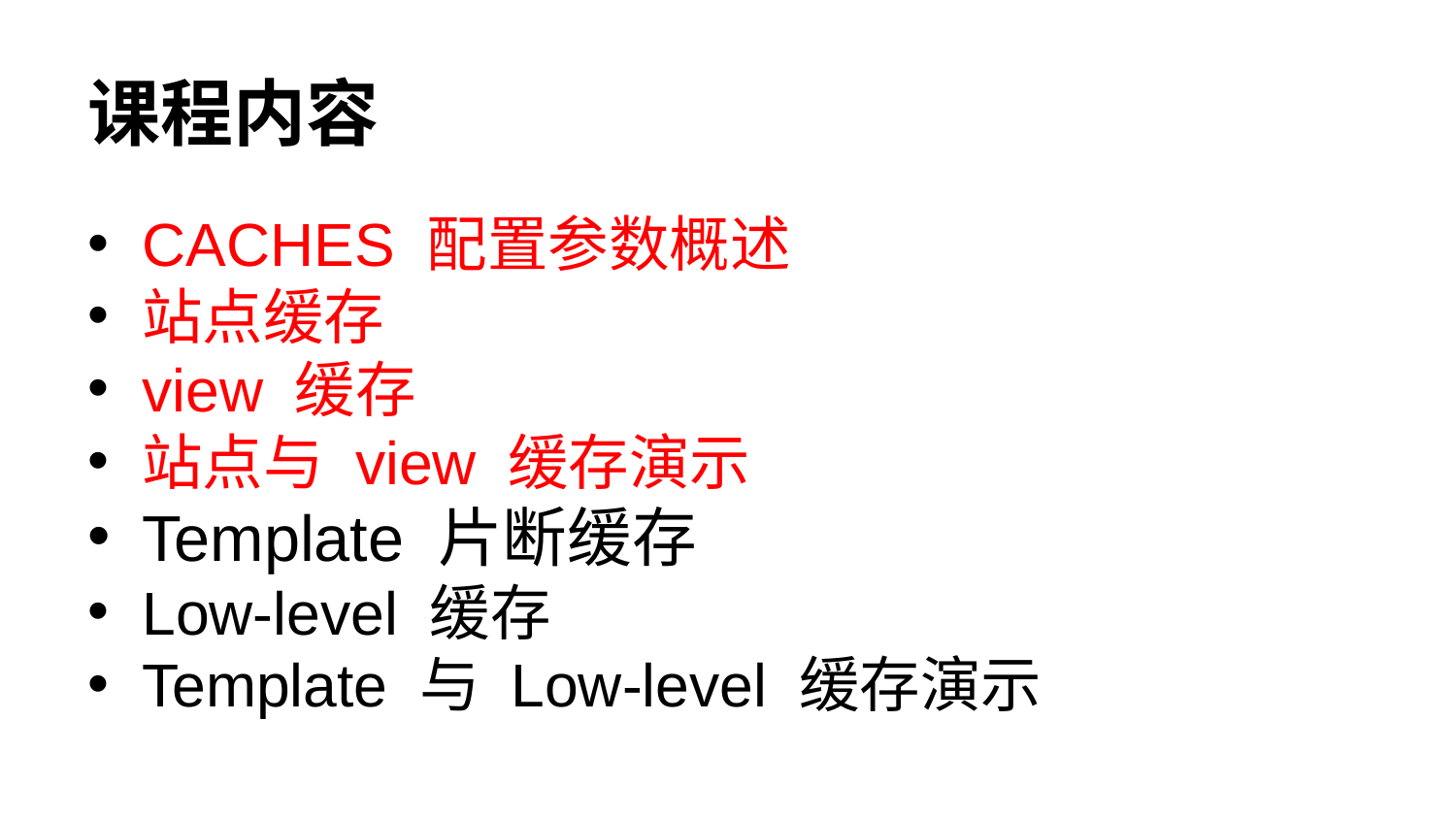

# 课程内容
CACHES 配置参数概述
站点缓存
view 缓存
站点与 view 缓存演示
Template 片断缓存
Low-level 缓存
Template 与 Low-level 缓存演示